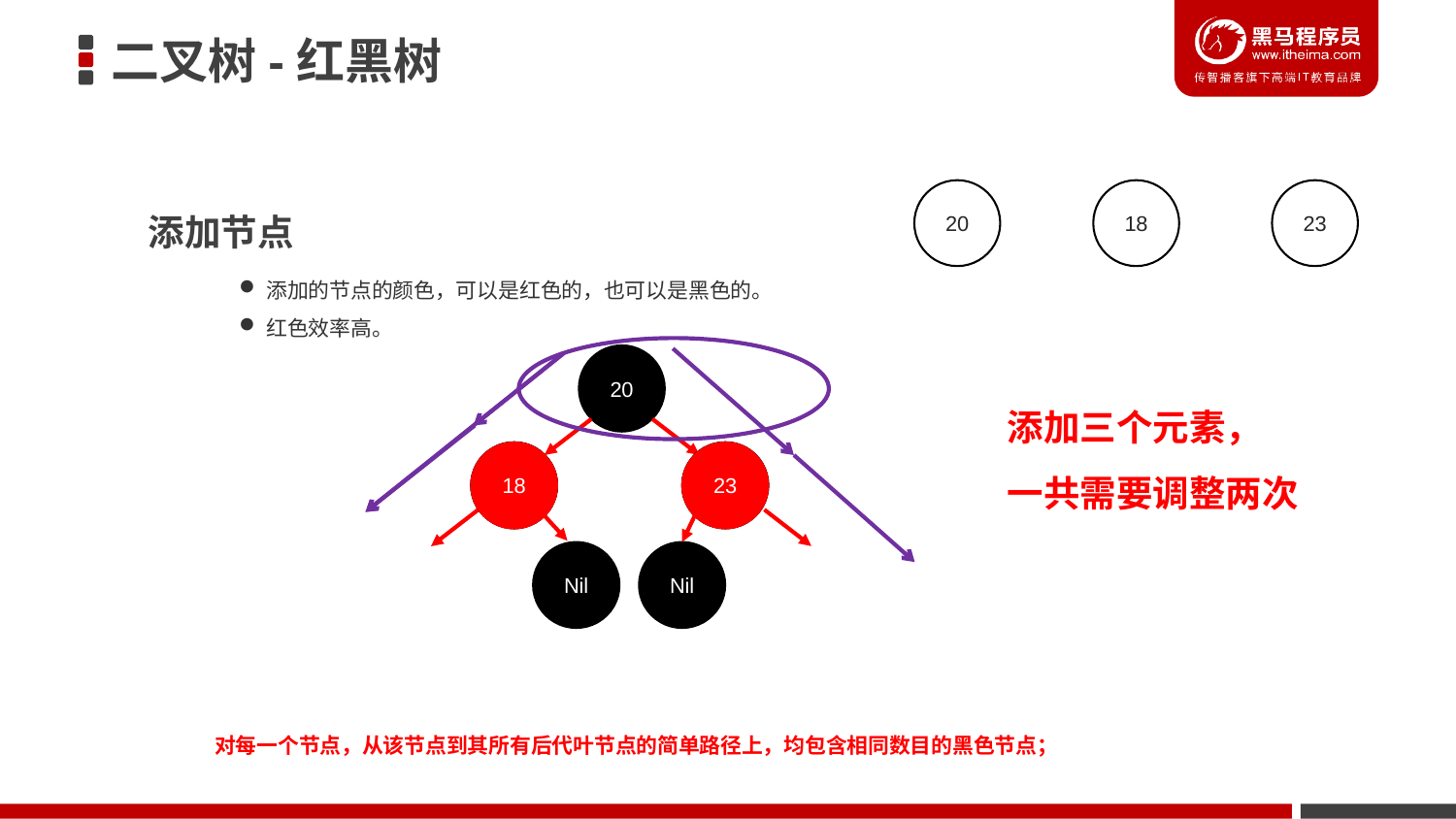

二叉树-红黑树
添加节点
20
18
23
添加的节点的颜色，可以是红色的，也可以是黑色的。
红色效率高。

20
添加三个元素，
一共需要调整两次
Nil
Nil
18
18
23
23
Nil
Nil
对每一个节点，从该节点到其所有后代叶节点的简单路径上，均包含相同数目的黑色节点；